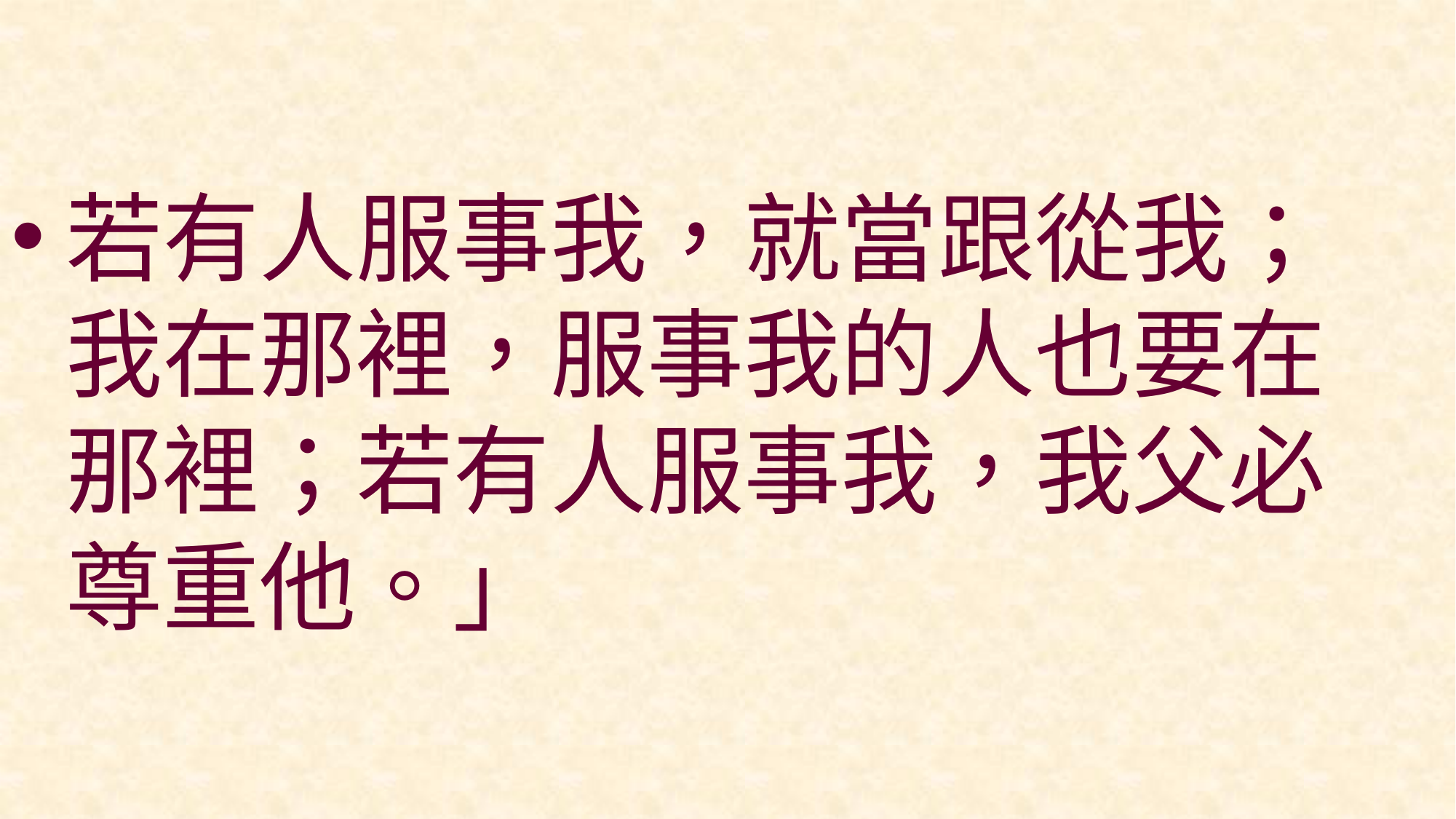

若有人服事我，就當跟從我；我在那裡，服事我的人也要在那裡；若有人服事我，我父必尊重他。」